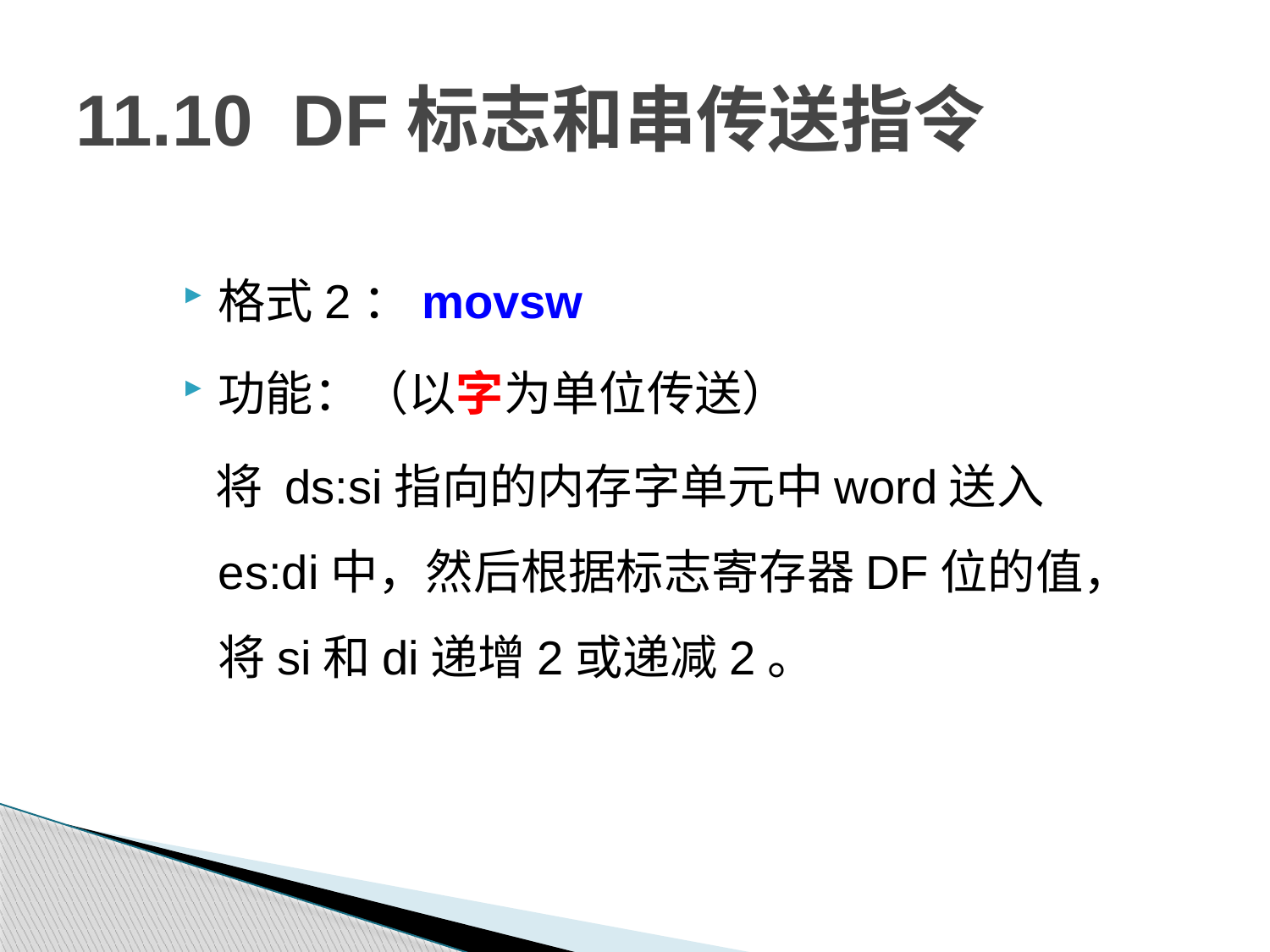

# 11.10  DF标志和串传送指令
格式2：movsw
功能：（以字为单位传送）
  将 ds:si指向的内存字单元中word送入es:di中，然后根据标志寄存器DF位的值，将si和di递增2或递减2。